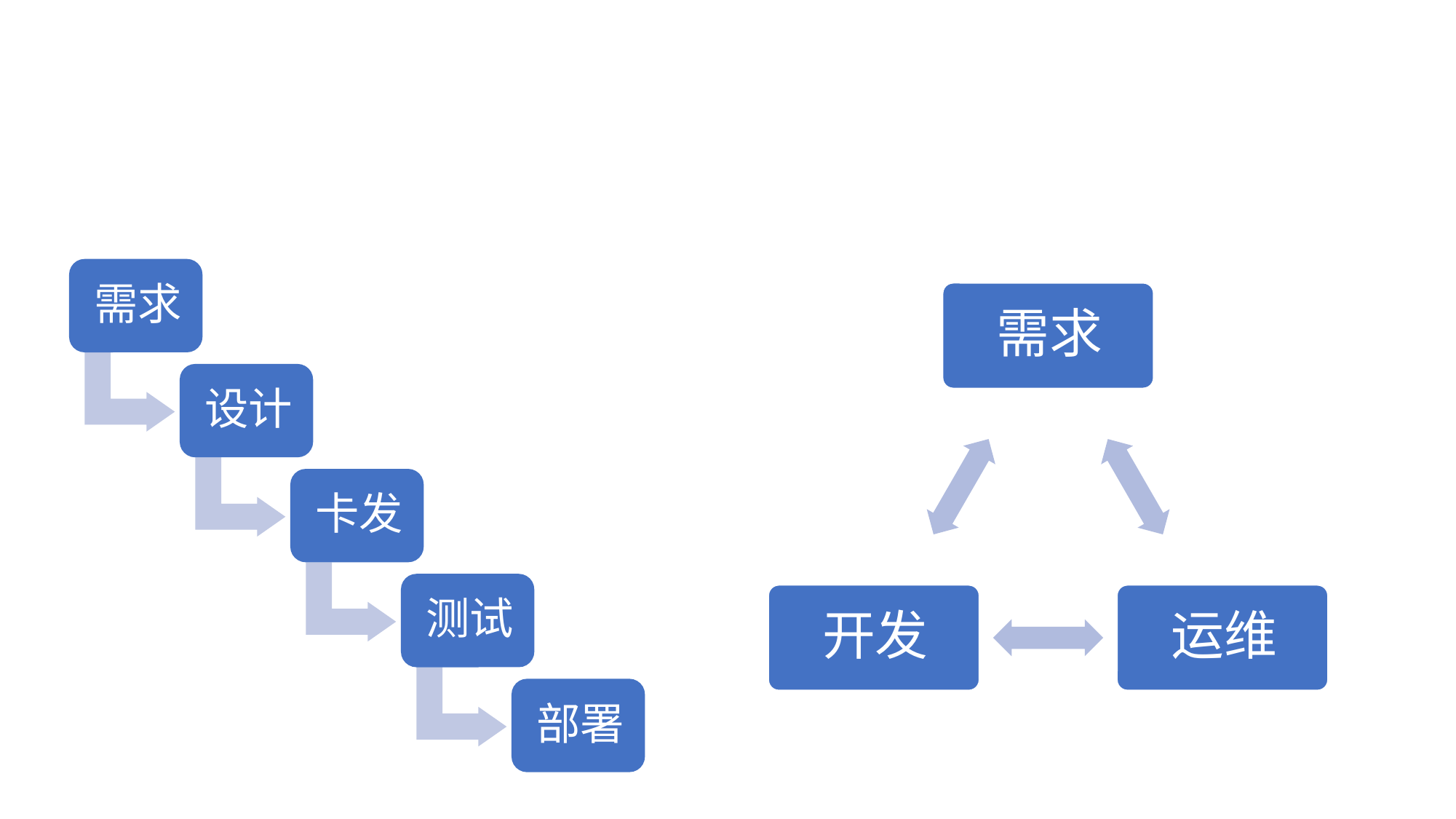

#
需求
设计
卡发
测试
部署
需求

运维

开发